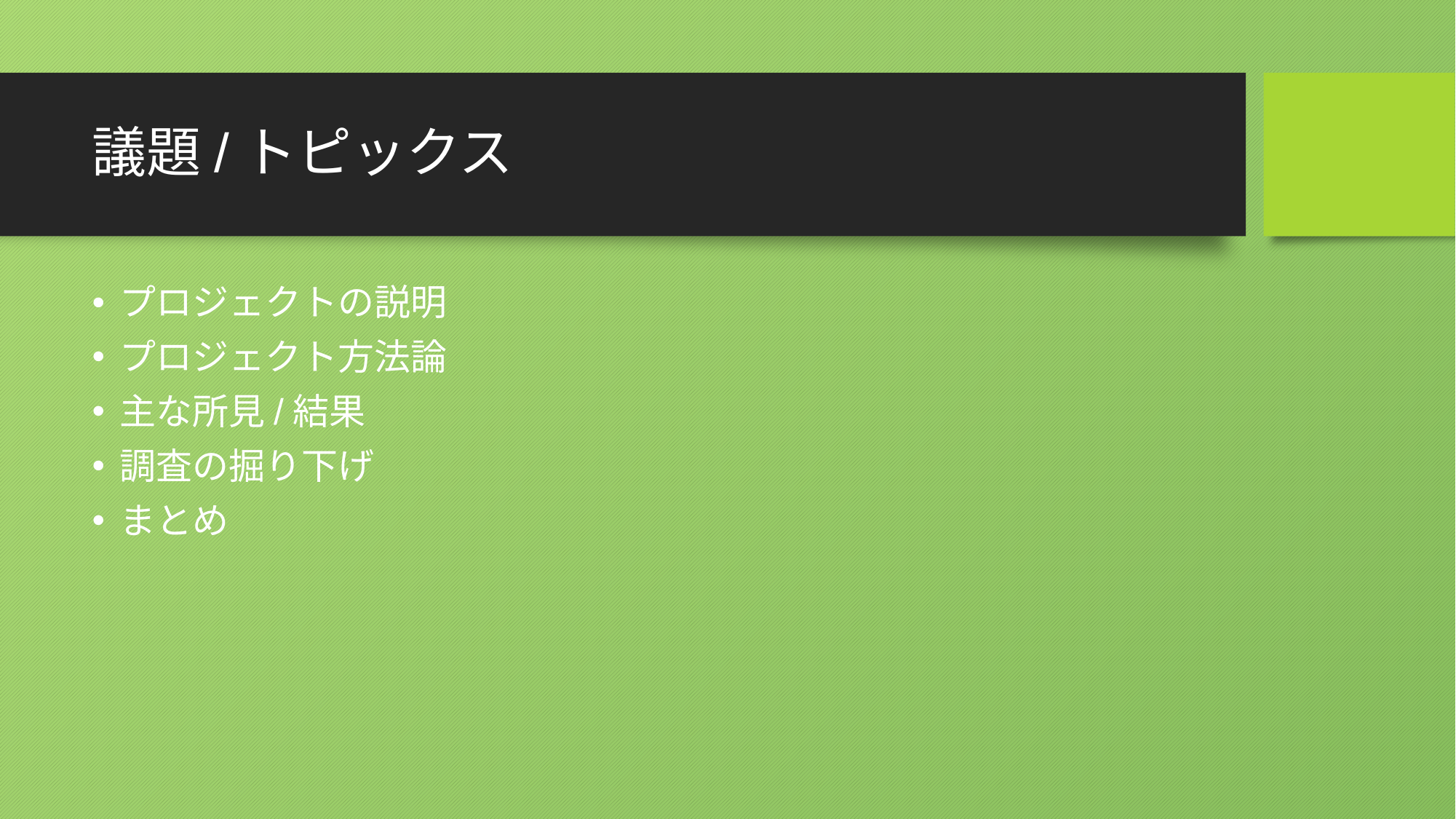

# 議題/トピックス
プロジェクトの説明
プロジェクト方法論
主な所見/結果
調査の掘り下げ
まとめ